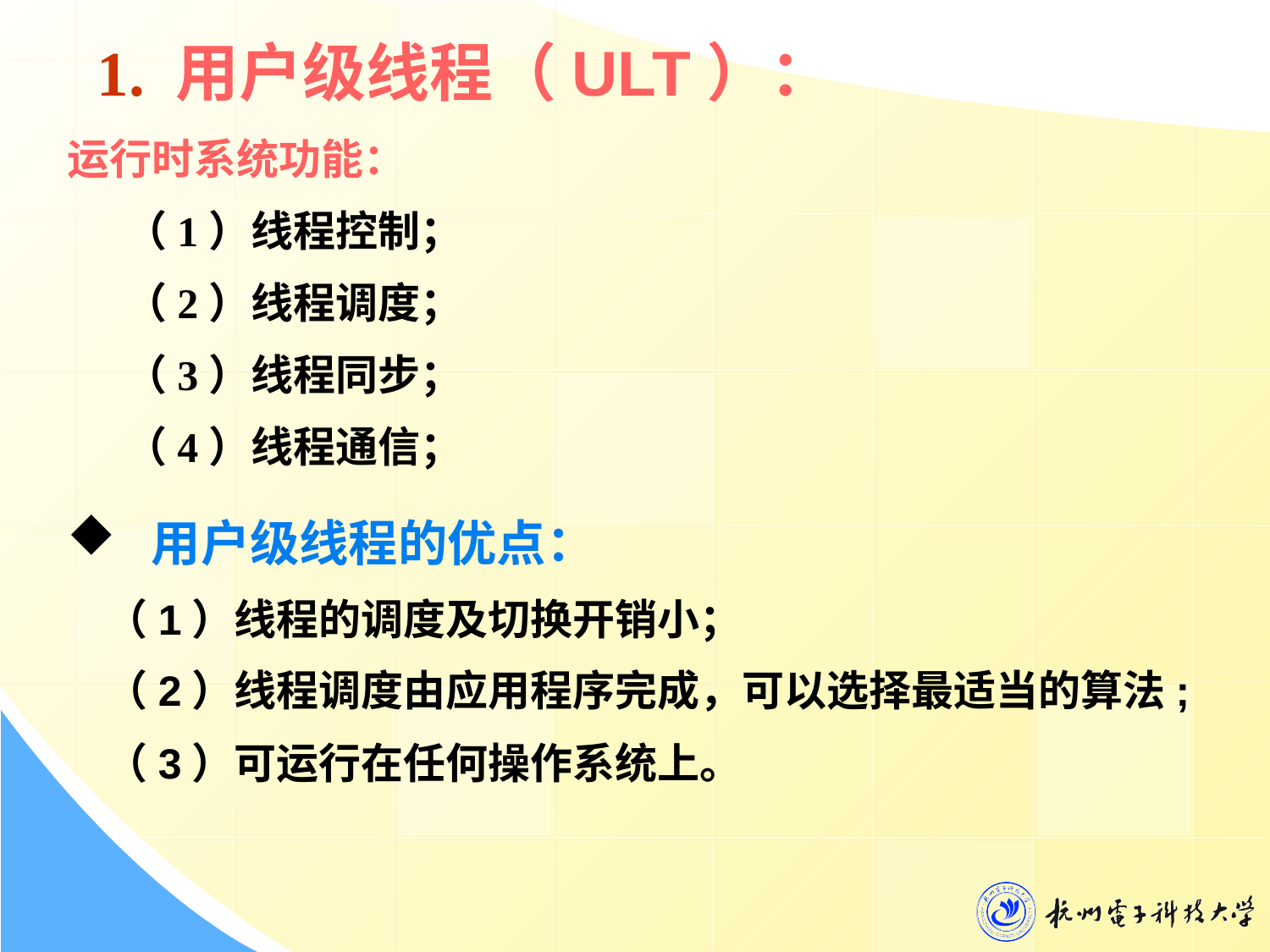

1. 用户级线程（ULT）：
运行时系统功能：
     （1）线程控制；
     （2）线程调度；
     （3）线程同步；
     （4）线程通信；

用户级线程的优点：
   （1）线程的调度及切换开销小；
   （2）线程调度由应用程序完成，可以选择最适当的算法;
   （3）可运行在任何操作系统上。